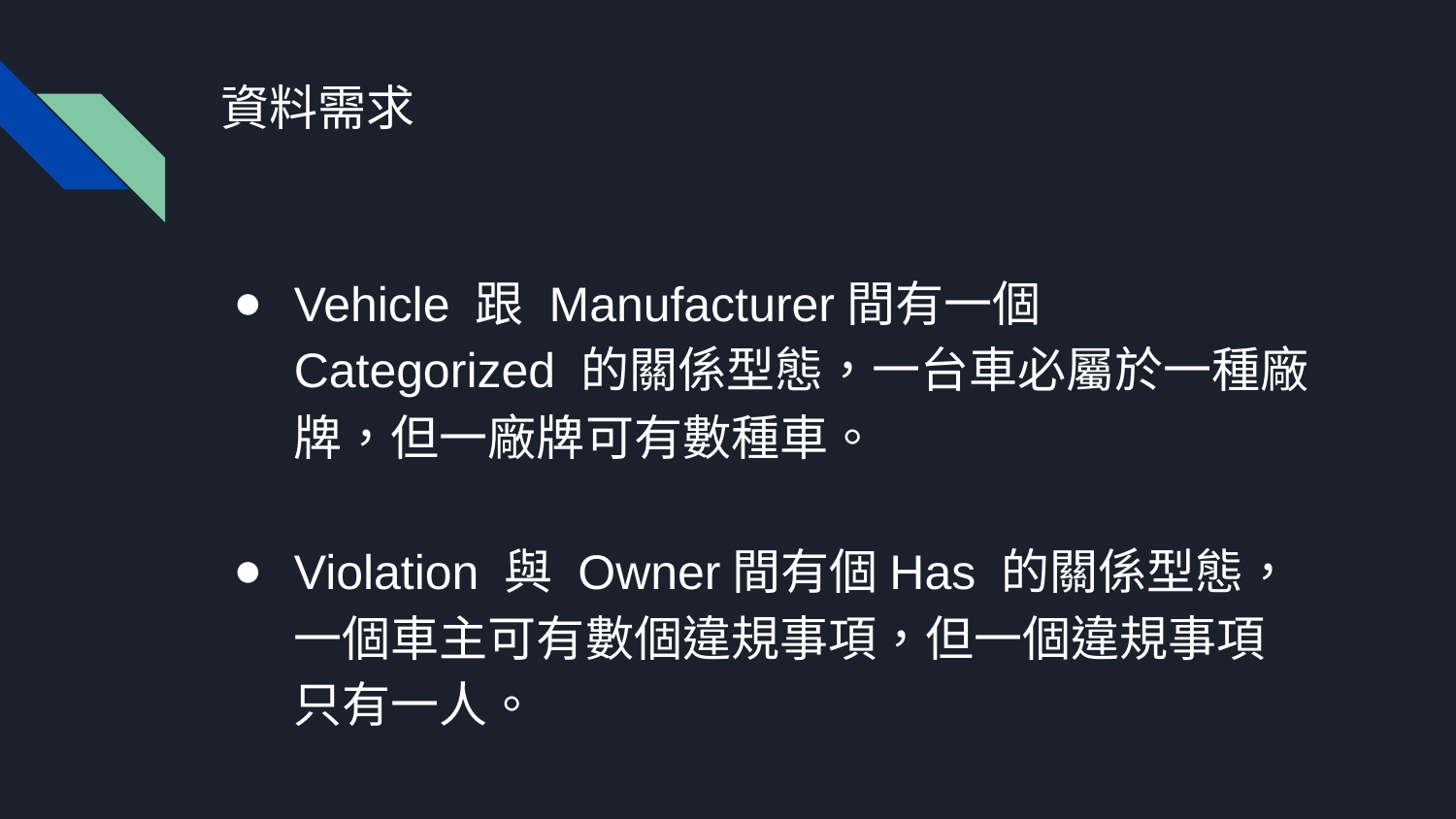

# 資料需求
Vehicle 跟 Manufacturer間有一個 Categorized 的關係型態，一台車必屬於一種廠牌，但一廠牌可有數種車。

Violation 與 Owner間有個Has 的關係型態，一個車主可有數個違規事項，但一個違規事項只有一人。